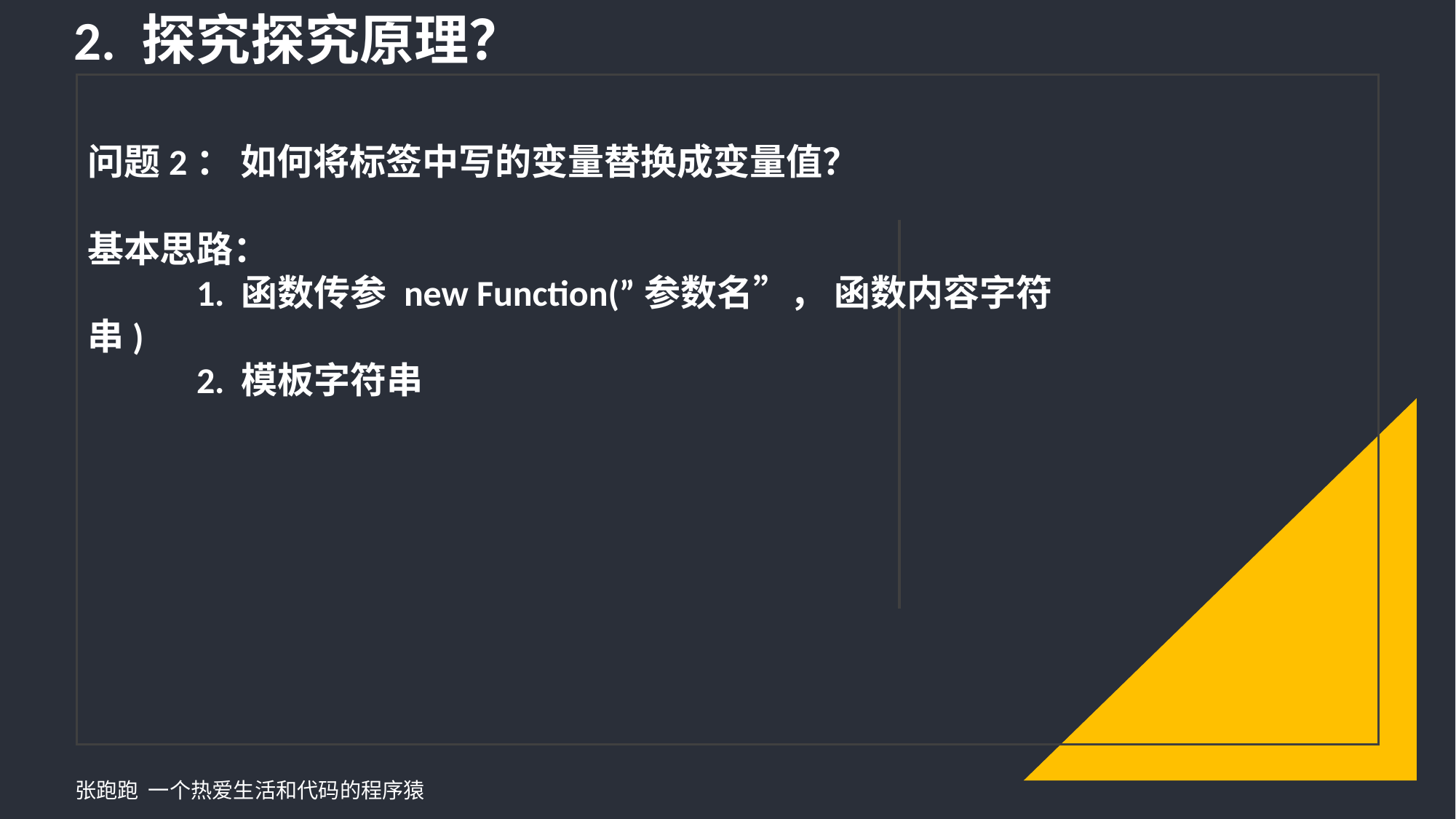

# 2. 探究探究原理？

问题2： 如何将标签中写的变量替换成变量值？

基本思路：
	1. 函数传参 new Function(”参数名”， 函数内容字符串)
	2. 模板字符串

张跑跑  一个热爱生活和代码的程序猿